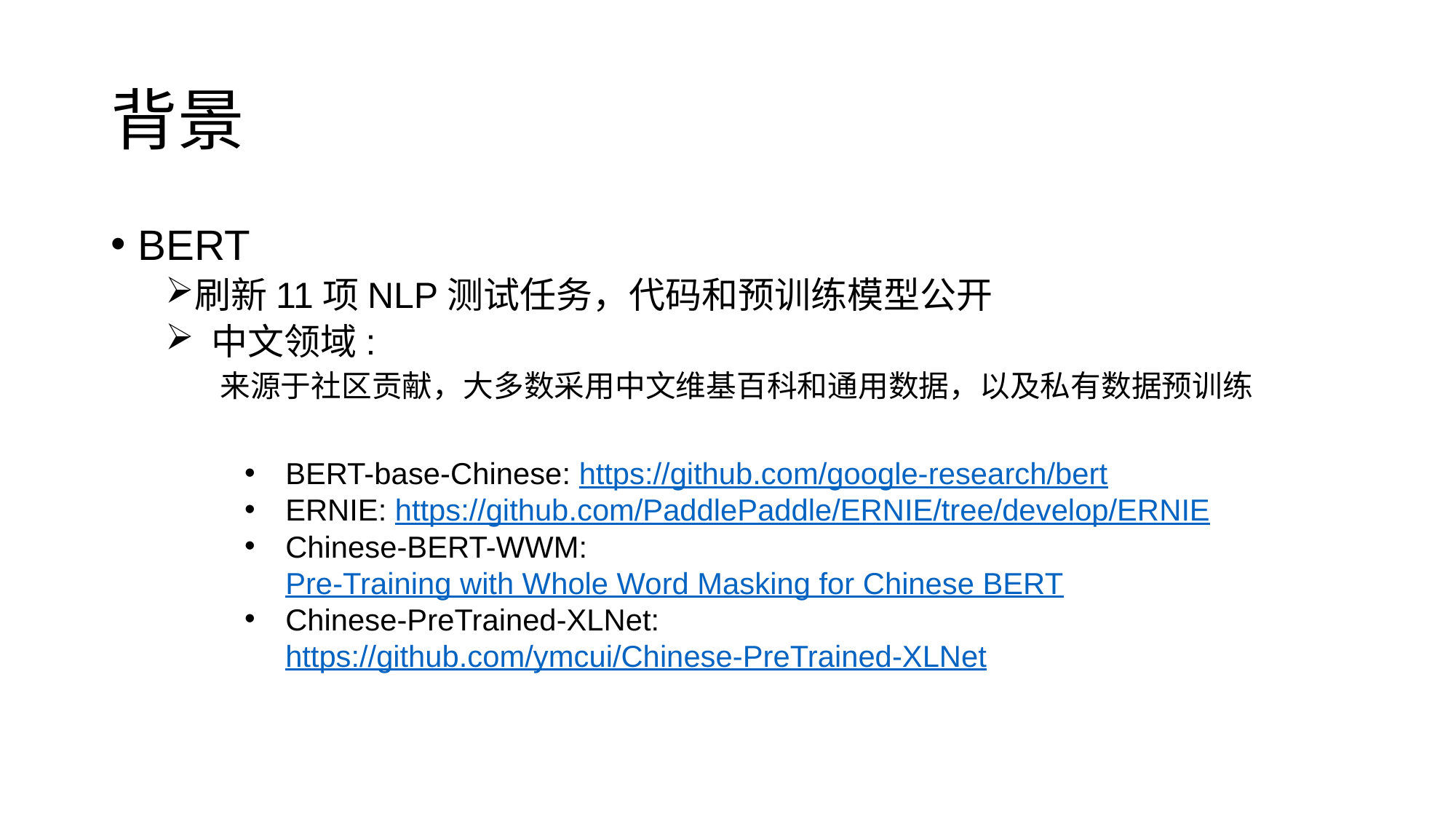

# 背景
BERT
刷新11项NLP测试任务，代码和预训练模型公开
 中文领域:
来源于社区贡献，大多数采用中文维基百科和通用数据，以及私有数据预训练

BERT-base-Chinese: https://github.com/google-research/bert
ERNIE: https://github.com/PaddlePaddle/ERNIE/tree/develop/ERNIE
Chinese-BERT-WWM: Pre-Training with Whole Word Masking for Chinese BERT
Chinese-PreTrained-XLNet: https://github.com/ymcui/Chinese-PreTrained-XLNet